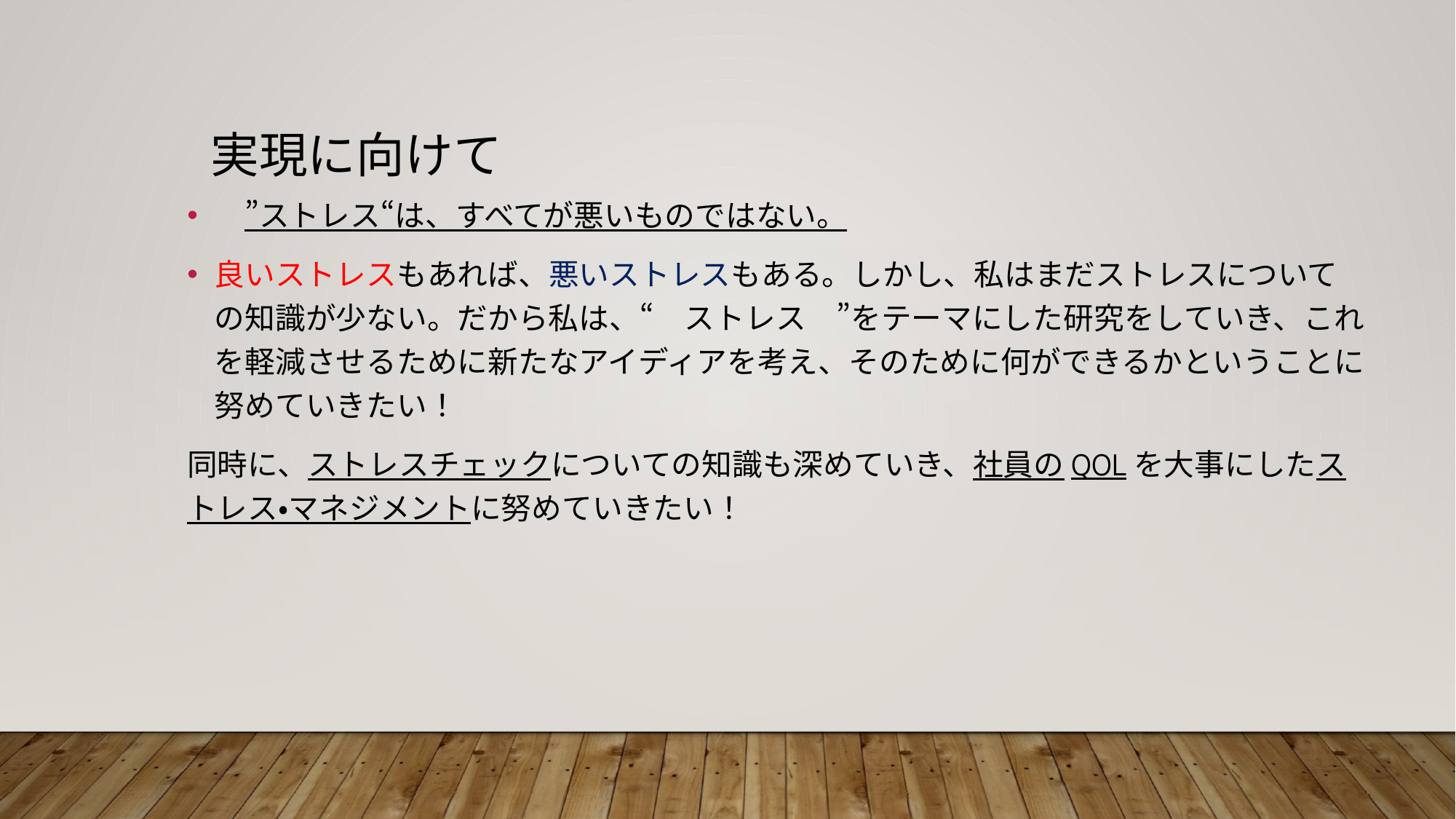

実現に向けて
　”ストレス“は、すべてが悪いものではない。
良いストレスもあれば、悪いストレスもある。しかし、私はまだストレスについての知識が少ない。だから私は、“　ストレス　”をテーマにした研究をしていき、これを軽減させるために新たなアイディアを考え、そのために何ができるかということに努めていきたい！
同時に、ストレスチェックについての知識も深めていき、社員のQOLを大事にしたストレス・マネジメントに努めていきたい！